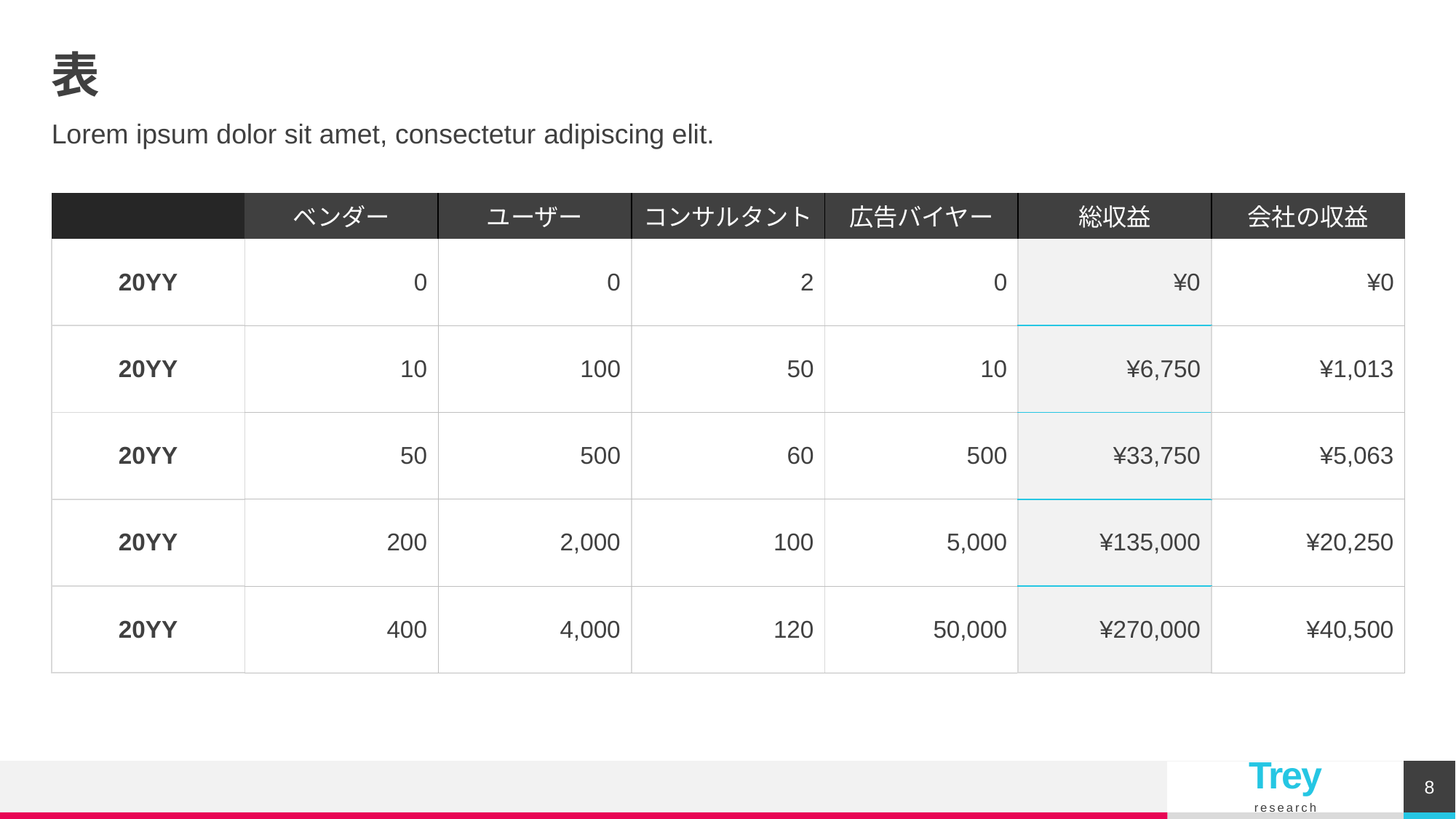

# 表
Lorem ipsum dolor sit amet, consectetur adipiscing elit.
|  | ベンダー | ユーザー | コンサルタント | 広告バイヤー | 総収益 | 会社の収益 |
| --- | --- | --- | --- | --- | --- | --- |
| 20YY | 0 | 0 | 2 | 0 | ¥0 | ¥0 |
| 20YY | 10 | 100 | 50 | 10 | ¥6,750 | ¥1,013 |
| 20YY | 50 | 500 | 60 | 500 | ¥33,750 | ¥5,063 |
| 20YY | 200 | 2,000 | 100 | 5,000 | ¥135,000 | ¥20,250 |
| 20YY | 400 | 4,000 | 120 | 50,000 | ¥270,000 | ¥40,500 |
8